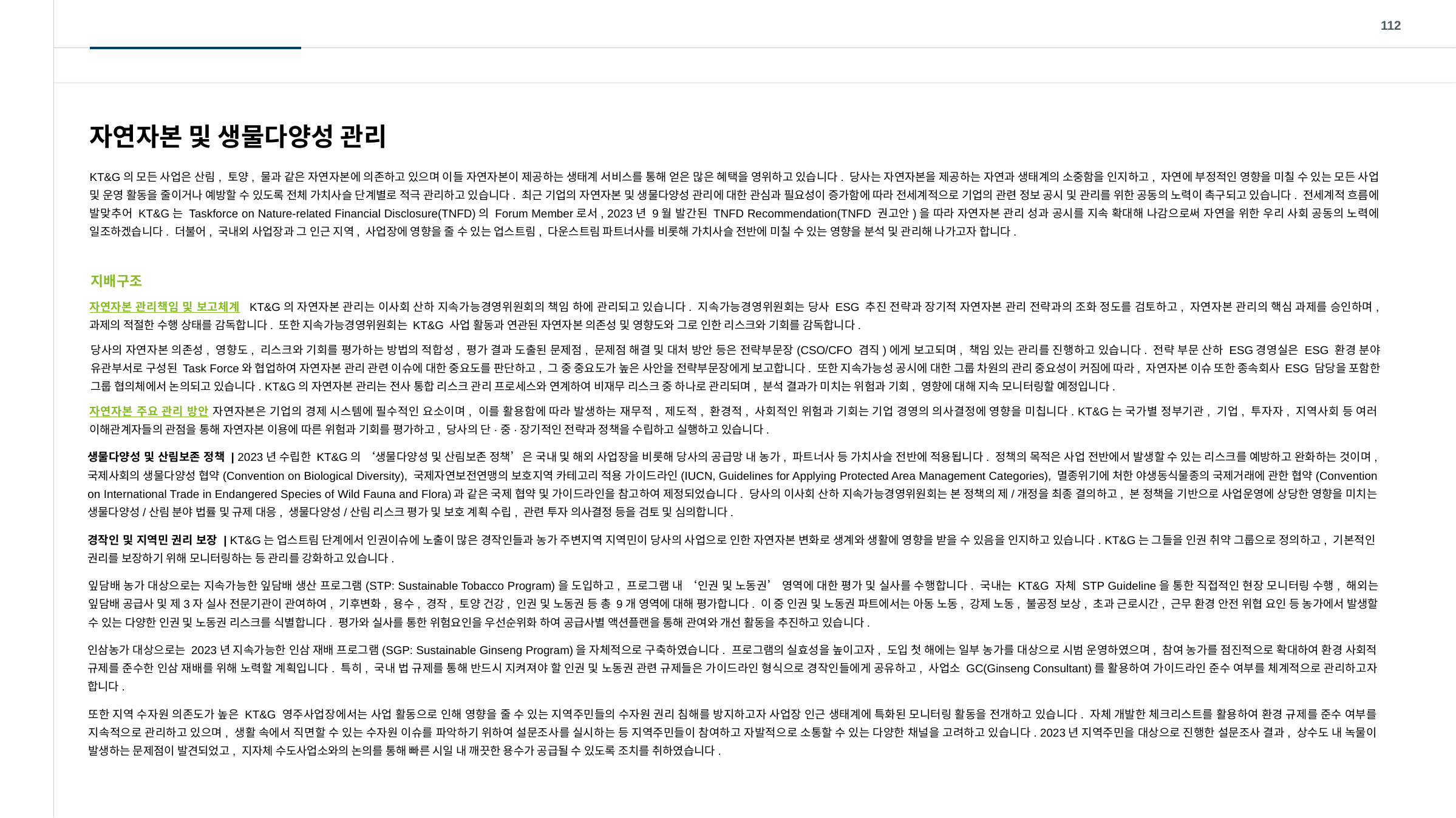

112
자연자본 및 생물다양성 관리
KT&G의 모든 사업은 산림, 토양, 물과 같은 자연자본에 의존하고 있으며 이들 자연자본이 제공하는 생태계 서비스를 통해 얻은 많은 혜택을 영위하고 있습니다. 당사는 자연자본을 제공하는 자연과 생태계의 소중함을 인지하고, 자연에 부정적인 영향을 미칠 수 있는 모든 사업 및 운영 활동을 줄이거나 예방할 수 있도록 전체 가치사슬 단계별로 적극 관리하고 있습니다. 최근 기업의 자연자본 및 생물다양성 관리에 대한 관심과 필요성이 증가함에 따라 전세계적으로 기업의 관련 정보 공시 및 관리를 위한 공동의 노력이 촉구되고 있습니다. 전세계적 흐름에 발맞추어 KT&G는 Taskforce on Nature-related Financial Disclosure(TNFD)의 Forum Member로서, 2023년 9월 발간된 TNFD Recommendation(TNFD 권고안)을 따라 자연자본 관리 성과 공시를 지속 확대해 나감으로써 자연을 위한 우리 사회 공동의 노력에 일조하겠습니다. 더불어, 국내외 사업장과 그 인근 지역, 사업장에 영향을 줄 수 있는 업스트림, 다운스트림 파트너사를 비롯해 가치사슬 전반에 미칠 수 있는 영향을 분석 및 관리해 나가고자 합니다.
지배구조
자연자본 관리책임 및 보고체계  KT&G의 자연자본 관리는 이사회 산하 지속가능경영위원회의 책임 하에 관리되고 있습니다. 지속가능경영위원회는 당사 ESG 추진 전략과 장기적 자연자본 관리 전략과의 조화 정도를 검토하고, 자연자본 관리의 핵심 과제를 승인하며, 과제의 적절한 수행 상태를 감독합니다. 또한 지속가능경영위원회는 KT&G 사업 활동과 연관된 자연자본 의존성 및 영향도와 그로 인한 리스크와 기회를 감독합니다.
당사의 자연자본 의존성, 영향도, 리스크와 기회를 평가하는 방법의 적합성, 평가 결과 도출된 문제점, 문제점 해결 및 대처 방안 등은 전략부문장(CSO/CFO 겸직)에게 보고되며, 책임 있는 관리를 진행하고 있습니다. 전략 부문 산하 ESG경영실은 ESG 환경 분야 유관부서로 구성된 Task Force와 협업하여 자연자본 관리 관련 이슈에 대한 중요도를 판단하고, 그 중 중요도가 높은 사안을 전략부문장에게 보고합니다. 또한 지속가능성 공시에 대한 그룹 차원의 관리 중요성이 커짐에 따라, 자연자본 이슈 또한 종속회사 ESG 담당을 포함한 그룹 협의체에서 논의되고 있습니다. KT&G의 자연자본 관리는 전사 통합 리스크 관리 프로세스와 연계하여 비재무 리스크 중 하나로 관리되며, 분석 결과가 미치는 위험과 기회, 영향에 대해 지속 모니터링할 예정입니다.
자연자본 주요 관리 방안 자연자본은 기업의 경제 시스템에 필수적인 요소이며, 이를 활용함에 따라 발생하는 재무적, 제도적, 환경적, 사회적인 위험과 기회는 기업 경영의 의사결정에 영향을 미칩니다. KT&G는 국가별 정부기관, 기업, 투자자, 지역사회 등 여러 이해관계자들의 관점을 통해 자연자본 이용에 따른 위험과 기회를 평가하고, 당사의 단·중·장기적인 전략과 정책을 수립하고 실행하고 있습니다.
생물다양성 및 산림보존 정책 | 2023년 수립한 KT&G의 ‘생물다양성 및 산림보존 정책’은 국내 및 해외 사업장을 비롯해 당사의 공급망 내 농가, 파트너사 등 가치사슬 전반에 적용됩니다. 정책의 목적은 사업 전반에서 발생할 수 있는 리스크를 예방하고 완화하는 것이며, 국제사회의 생물다양성 협약(Convention on Biological Diversity), 국제자연보전연맹의 보호지역 카테고리 적용 가이드라인(IUCN, Guidelines for Applying Protected Area Management Categories), 멸종위기에 처한 야생동식물종의 국제거래에 관한 협약(Convention on International Trade in Endangered Species of Wild Fauna and Flora)과 같은 국제 협약 및 가이드라인을 참고하여 제정되었습니다. 당사의 이사회 산하 지속가능경영위원회는 본 정책의 제/개정을 최종 결의하고, 본 정책을 기반으로 사업운영에 상당한 영향을 미치는 생물다양성/산림 분야 법률 및 규제 대응, 생물다양성/산림 리스크 평가 및 보호 계획 수립, 관련 투자 의사결정 등을 검토 및 심의합니다.
경작인 및 지역민 권리 보장 | KT&G는 업스트림 단계에서 인권이슈에 노출이 많은 경작인들과 농가 주변지역 지역민이 당사의 사업으로 인한 자연자본 변화로 생계와 생활에 영향을 받을 수 있음을 인지하고 있습니다. KT&G는 그들을 인권 취약 그룹으로 정의하고, 기본적인 권리를 보장하기 위해 모니터링하는 등 관리를 강화하고 있습니다.
잎담배 농가 대상으로는 지속가능한 잎담배 생산 프로그램(STP: Sustainable Tobacco Program)을 도입하고, 프로그램 내 ‘인권 및 노동권’ 영역에 대한 평가 및 실사를 수행합니다. 국내는 KT&G 자체 STP Guideline을 통한 직접적인 현장 모니터링 수행, 해외는 잎담배 공급사 및 제3자 실사 전문기관이 관여하여, 기후변화, 용수, 경작, 토양 건강, 인권 및 노동권 등 총 9개 영역에 대해 평가합니다. 이 중 인권 및 노동권 파트에서는 아동 노동, 강제 노동, 불공정 보상, 초과 근로시간, 근무 환경 안전 위협 요인 등 농가에서 발생할 수 있는 다양한 인권 및 노동권 리스크를 식별합니다. 평가와 실사를 통한 위험요인을 우선순위화 하여 공급사별 액션플랜을 통해 관여와 개선 활동을 추진하고 있습니다.
인삼농가 대상으로는 2023년 지속가능한 인삼 재배 프로그램(SGP: Sustainable Ginseng Program)을 자체적으로 구축하였습니다. 프로그램의 실효성을 높이고자, 도입 첫 해에는 일부 농가를 대상으로 시범 운영하였으며, 참여 농가를 점진적으로 확대하여 환경 사회적 규제를 준수한 인삼 재배를 위해 노력할 계획입니다. 특히, 국내 법 규제를 통해 반드시 지켜져야 할 인권 및 노동권 관련 규제들은 가이드라인 형식으로 경작인들에게 공유하고, 사업소 GC(Ginseng Consultant)를 활용하여 가이드라인 준수 여부를 체계적으로 관리하고자 합니다.
또한 지역 수자원 의존도가 높은 KT&G 영주사업장에서는 사업 활동으로 인해 영향을 줄 수 있는 지역주민들의 수자원 권리 침해를 방지하고자 사업장 인근 생태계에 특화된 모니터링 활동을 전개하고 있습니다. 자체 개발한 체크리스트를 활용하여 환경 규제를 준수 여부를 지속적으로 관리하고 있으며, 생활 속에서 직면할 수 있는 수자원 이슈를 파악하기 위하여 설문조사를 실시하는 등 지역주민들이 참여하고 자발적으로 소통할 수 있는 다양한 채널을 고려하고 있습니다. 2023년 지역주민을 대상으로 진행한 설문조사 결과, 상수도 내 녹물이 발생하는 문제점이 발견되었고, 지자체 수도사업소와의 논의를 통해 빠른 시일 내 깨끗한 용수가 공급될 수 있도록 조치를 취하였습니다.